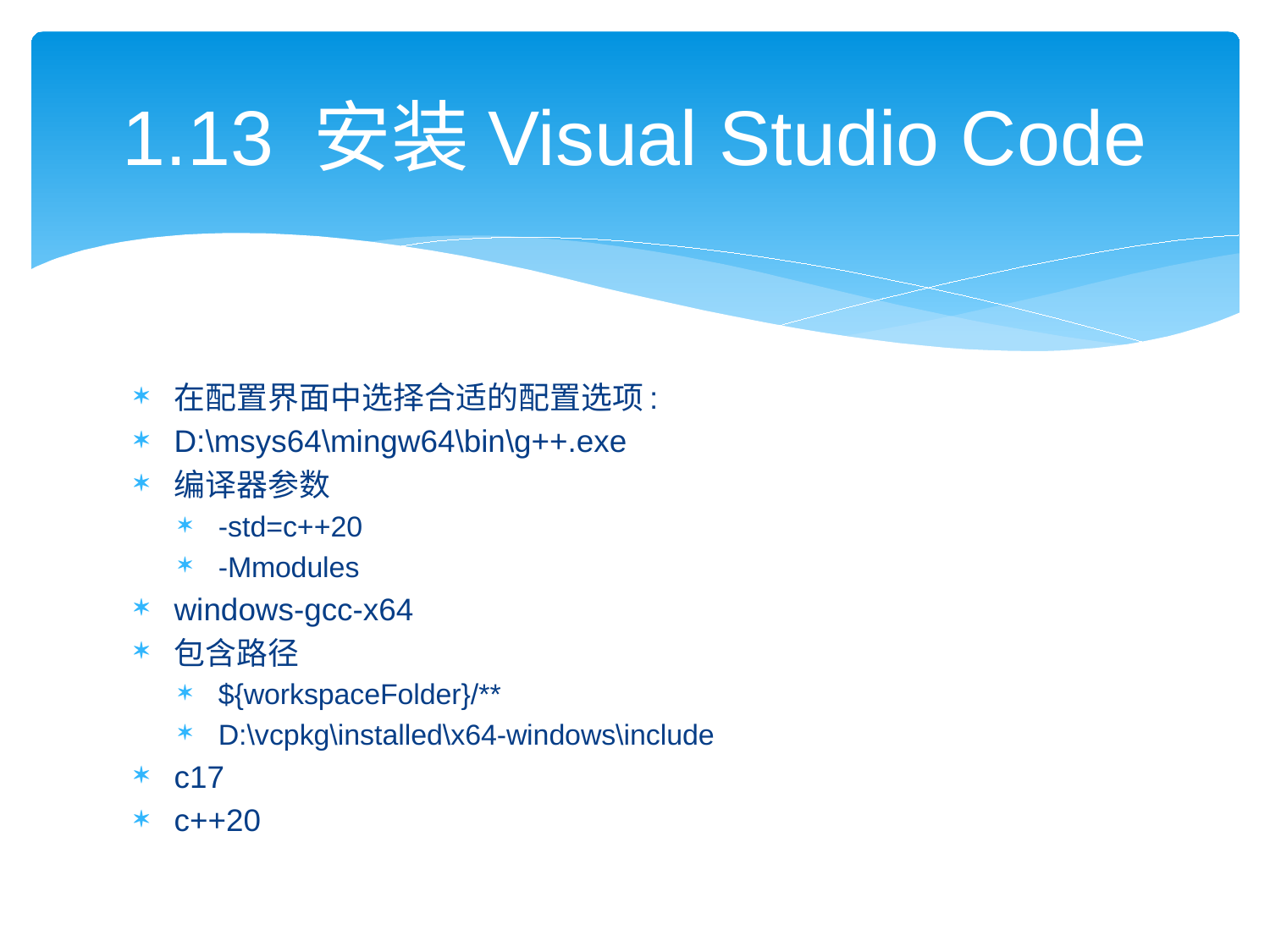

# 1.13 安装Visual Studio Code
在配置界面中选择合适的配置选项:
D:\msys64\mingw64\bin\g++.exe
编译器参数
-std=c++20
-Mmodules
windows-gcc-x64
包含路径
${workspaceFolder}/**
D:\vcpkg\installed\x64-windows\include
c17
c++20